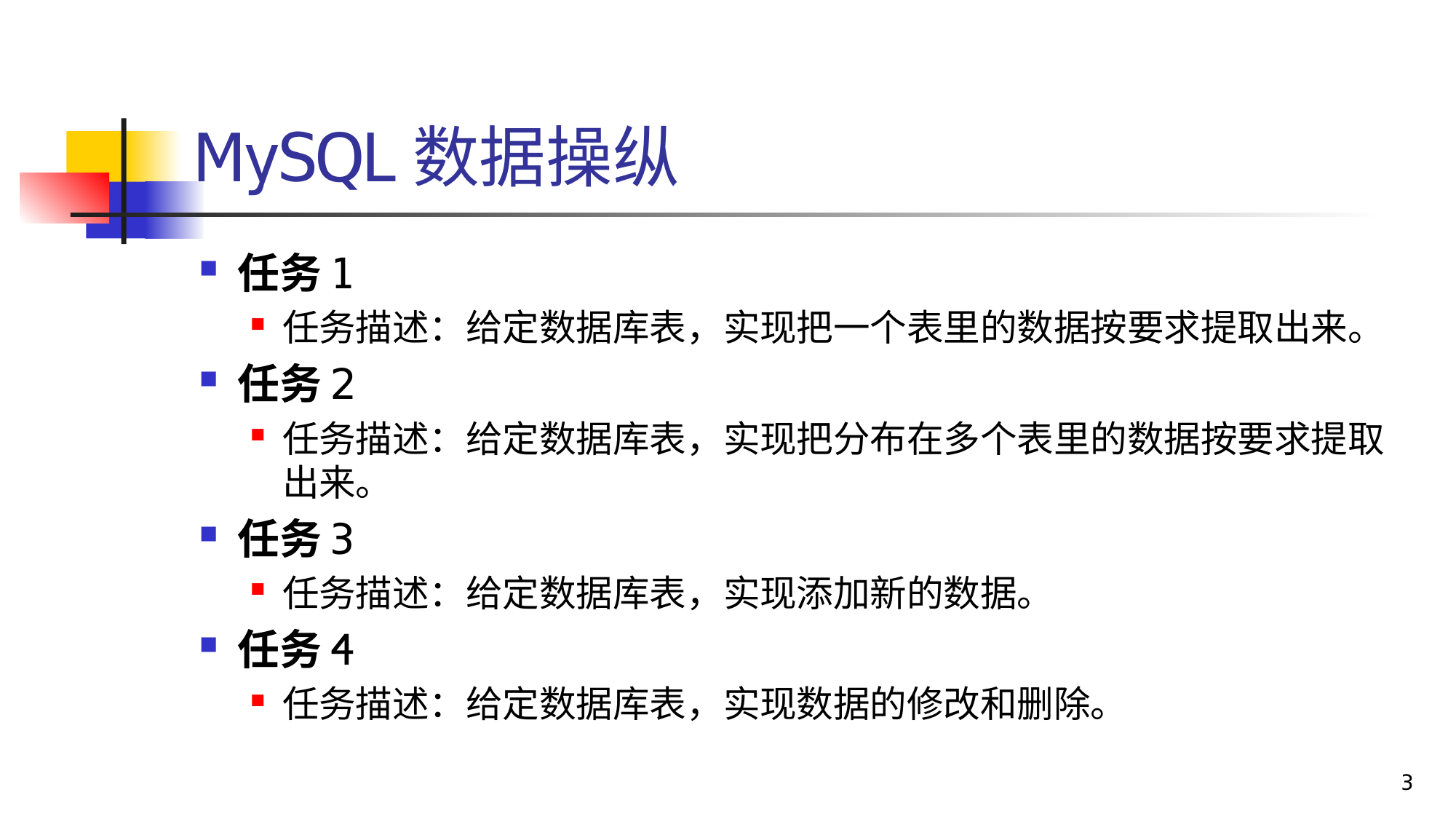

# MySQL数据操纵
任务1
任务描述：给定数据库表，实现把一个表里的数据按要求提取出来。
任务2
任务描述：给定数据库表，实现把分布在多个表里的数据按要求提取出来。
任务3
任务描述：给定数据库表，实现添加新的数据。
任务4
任务描述：给定数据库表，实现数据的修改和删除。
3